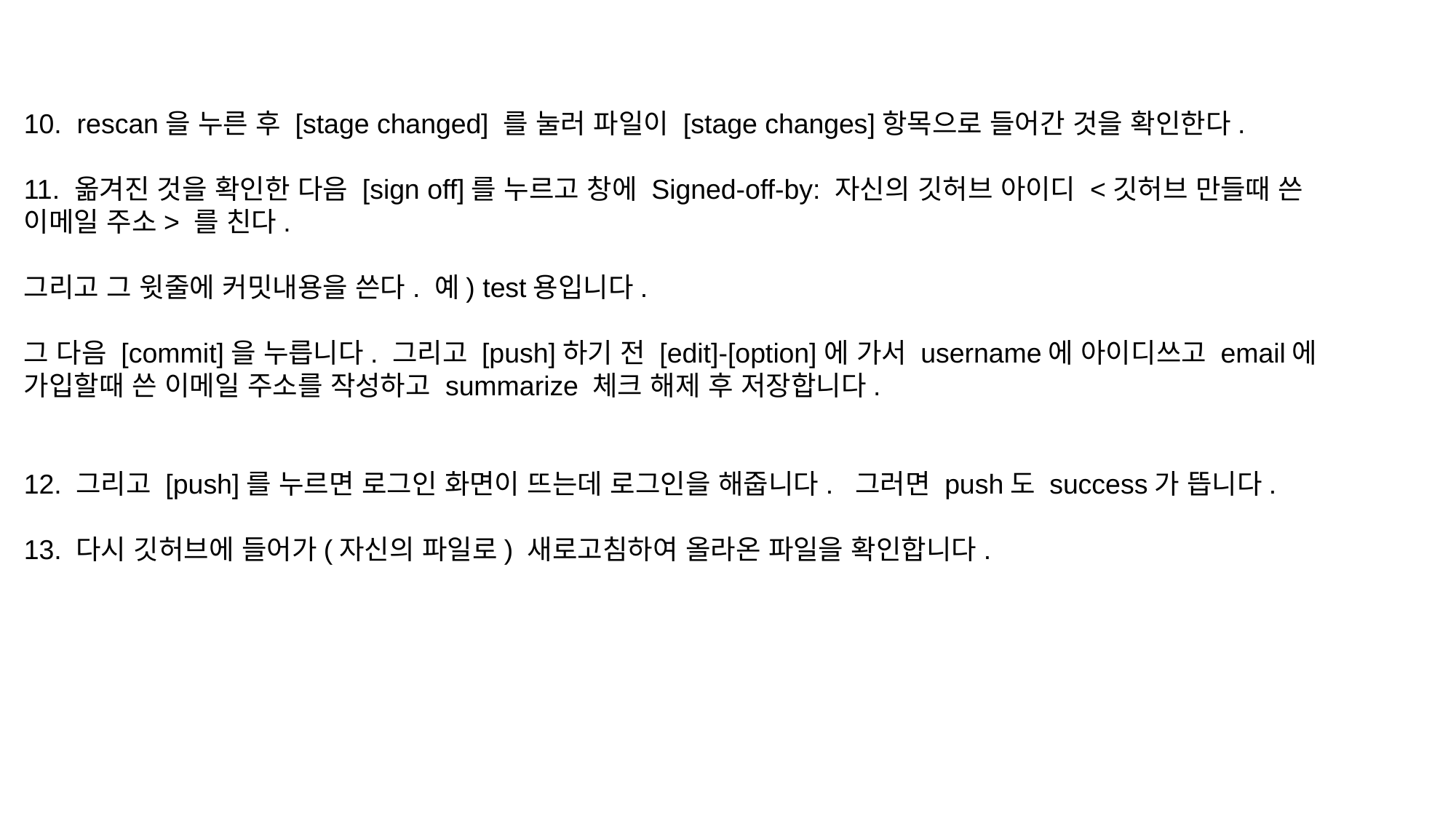

10.  rescan을 누른 후 [stage changed] 를 눌러 파일이 [stage changes]항목으로 들어간 것을 확인한다.

11. 옮겨진 것을 확인한 다음 [sign off]를 누르고 창에 Signed-off-by: 자신의 깃허브 아이디 <깃허브 만들때 쓴
이메일 주소> 를 친다.

그리고 그 윗줄에 커밋내용을 쓴다. 예) test용입니다.

그 다음 [commit]을 누릅니다. 그리고 [push]하기 전 [edit]-[option]에 가서 username에 아이디쓰고 email에
가입할때 쓴 이메일 주소를 작성하고 summarize 체크 해제 후 저장합니다.

12. 그리고 [push]를 누르면 로그인 화면이 뜨는데 로그인을 해줍니다.  그러면 push도 success가 뜹니다.

13. 다시 깃허브에 들어가(자신의 파일로) 새로고침하여 올라온 파일을 확인합니다.